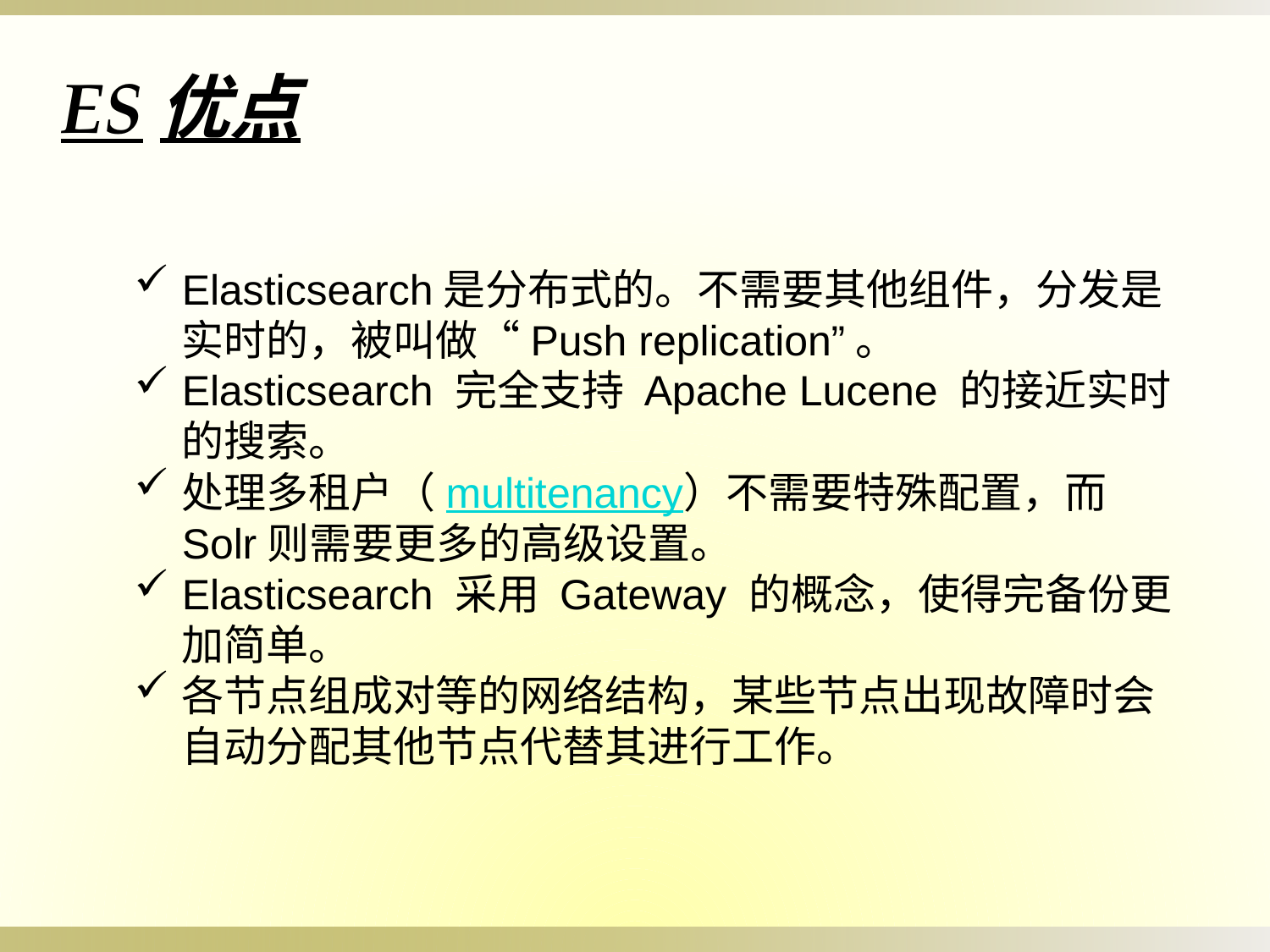

ES优点
Elasticsearch是分布式的。不需要其他组件，分发是实时的，被叫做“Push replication”。
Elasticsearch 完全支持 Apache Lucene 的接近实时的搜索。
处理多租户（multitenancy）不需要特殊配置，而Solr则需要更多的高级设置。
Elasticsearch 采用 Gateway 的概念，使得完备份更加简单。
各节点组成对等的网络结构，某些节点出现故障时会自动分配其他节点代替其进行工作。